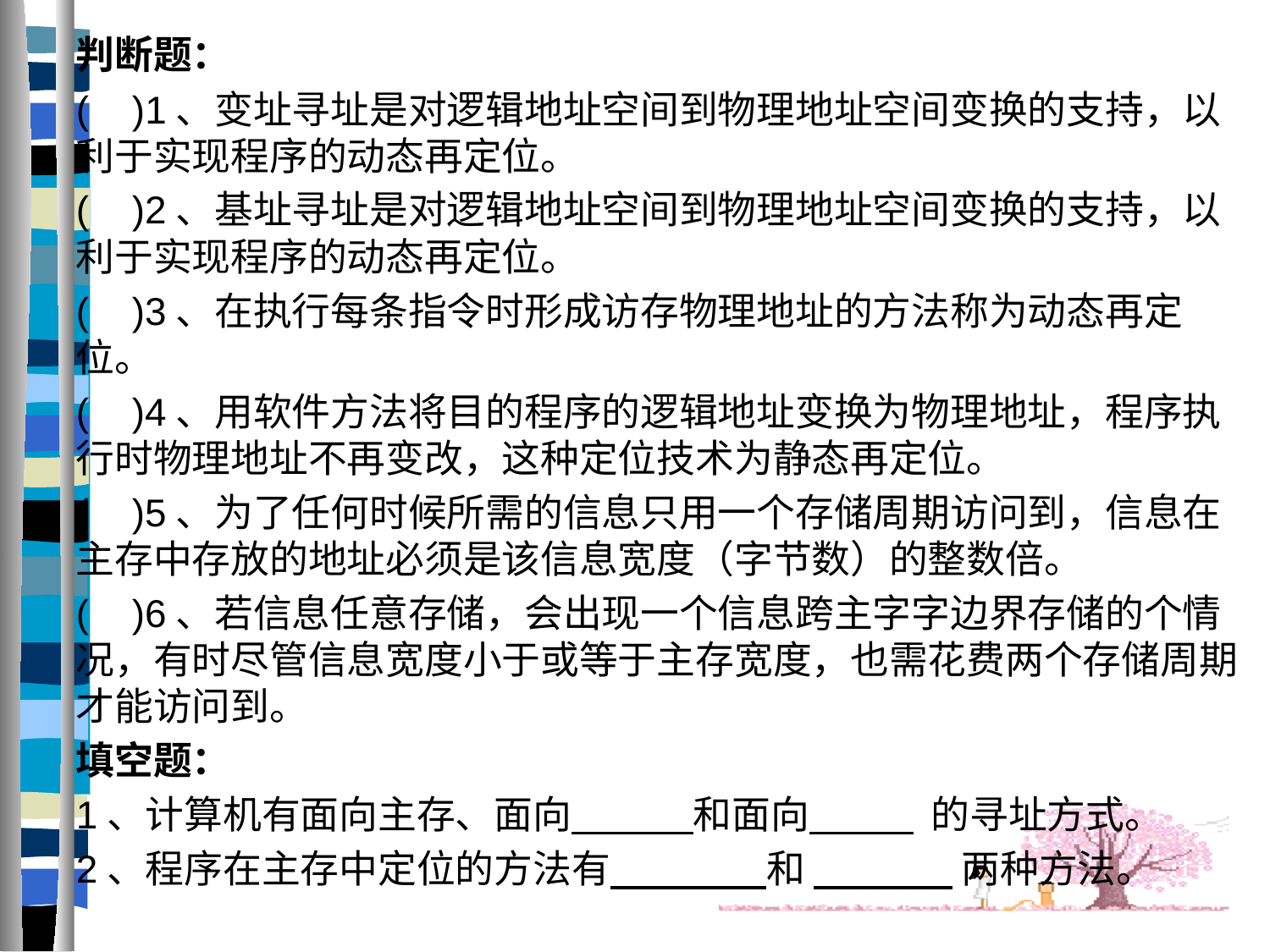

判断题：
(    )1、变址寻址是对逻辑地址空间到物理地址空间变换的支持，以利于实现程序的动态再定位。
(    )2、基址寻址是对逻辑地址空间到物理地址空间变换的支持，以利于实现程序的动态再定位。
(    )3、在执行每条指令时形成访存物理地址的方法称为动态再定位。
(    )4、用软件方法将目的程序的逻辑地址变换为物理地址，程序执行时物理地址不再变改，这种定位技术为静态再定位。
(    )5、为了任何时候所需的信息只用一个存储周期访问到，信息在主存中存放的地址必须是该信息宽度（字节数）的整数倍。
(    )6、若信息任意存储，会出现一个信息跨主字字边界存储的个情况，有时尽管信息宽度小于或等于主存宽度，也需花费两个存储周期才能访问到。
填空题：
1、计算机有面向主存、面向              和面向              的寻址方式。
2、程序在主存中定位的方法有                  和                  两种方法。